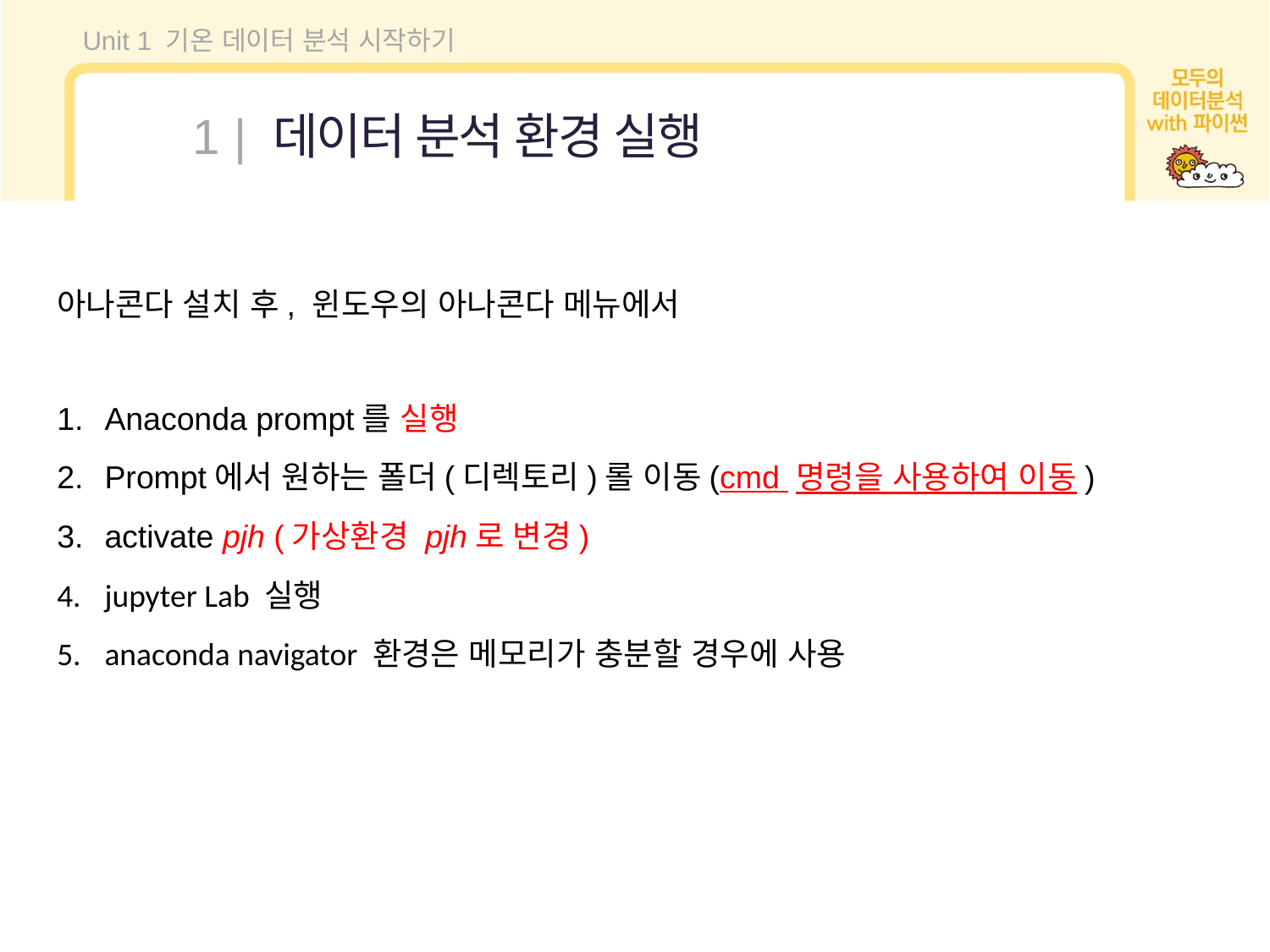

Unit 1 기온 데이터 분석 시작하기
1 | 데이터 분석 환경 실행
아나콘다 설치 후, 윈도우의 아나콘다 메뉴에서

Anaconda prompt를 실행
Prompt에서 원하는 폴더(디렉토리)롤 이동(cmd 명령을 사용하여 이동)
activate pjh (가상환경 pjh로 변경)
jupyter Lab 실행
anaconda navigator 환경은 메모리가 충분할 경우에 사용